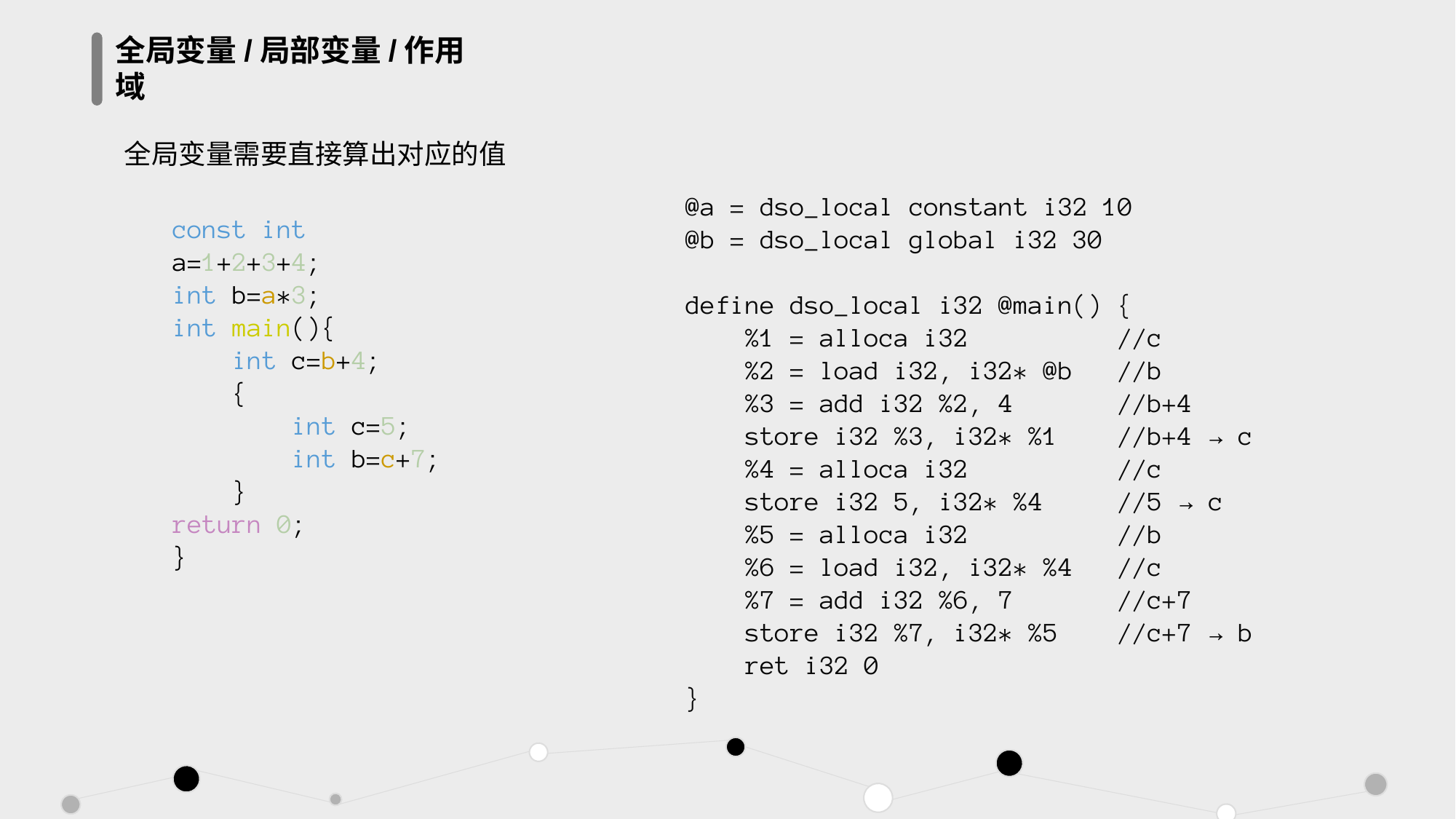

全局变量/局部变量/作用域

全局变量需要直接算出对应的值
@a = dso_local constant i32 10
@b = dso_local global i32 30
define dso_local i32 @main() {
    %1 = alloca i32          //c
    %2 = load i32, i32* @b   //b
    %3 = add i32 %2, 4       //b+4
    store i32 %3, i32* %1    //b+4 → c
    %4 = alloca i32          //c
    store i32 5, i32* %4     //5 → c
    %5 = alloca i32          //b
    %6 = load i32, i32* %4   //c
    %7 = add i32 %6, 7       //c+7
    store i32 %7, i32* %5    //c+7 → b
    ret i32 0
}
const int a=1+2+3+4;
int b=a*3;
int main(){
    int c=b+4;
    {
        int c=5;
        int b=c+7;
    }
return 0;
}